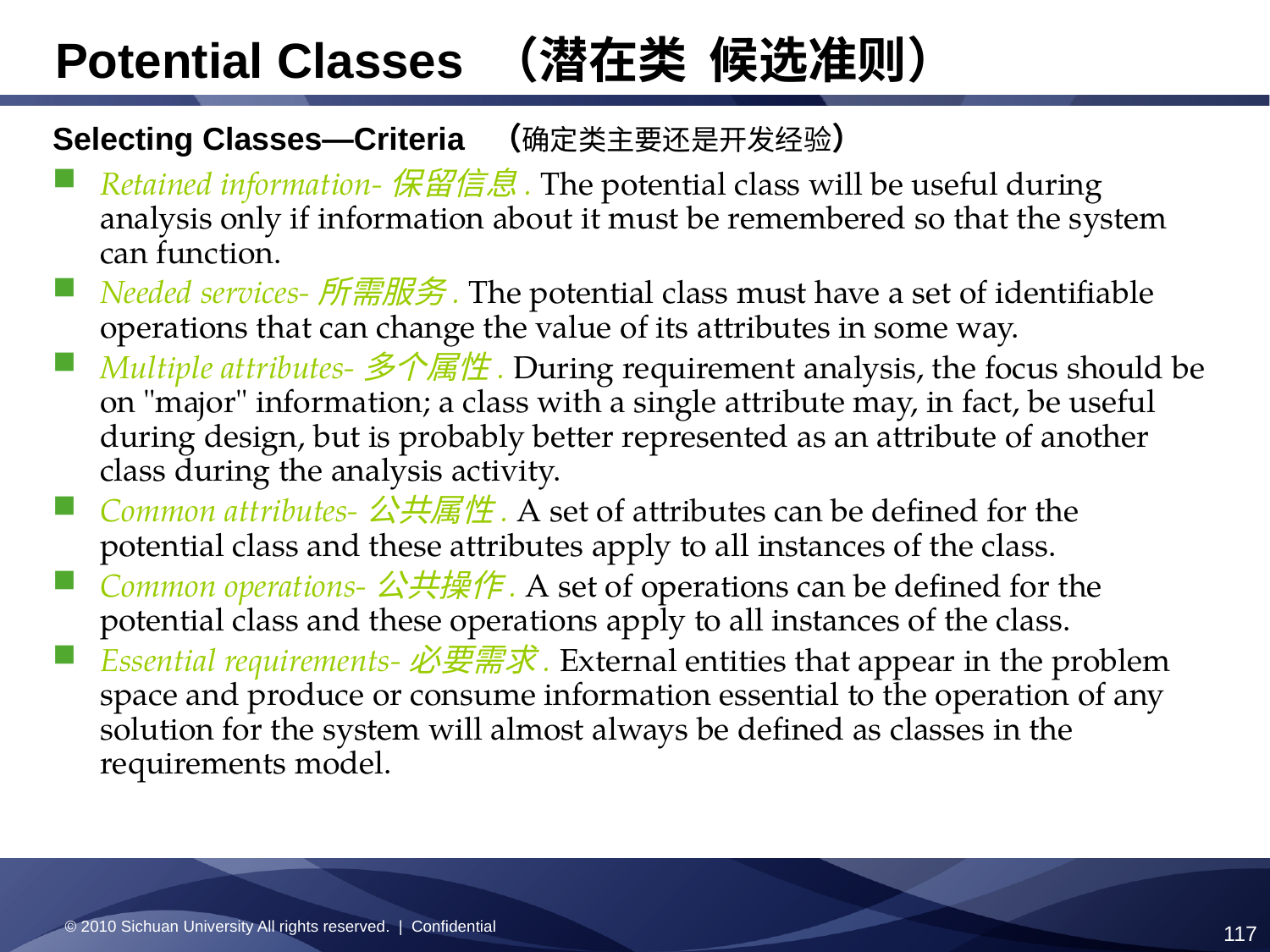

# Potential Classes （潜在类  候选准则）
Selecting Classes—Criteria  （确定类主要还是开发经验）
Retained information-保留信息. The potential class will be useful during analysis only if information about it must be remembered so that the system can function.
Needed services-所需服务. The potential class must have a set of identifiable operations that can change the value of its attributes in some way.
Multiple attributes-多个属性. During requirement analysis, the focus should be on "major" information; a class with a single attribute may, in fact, be useful during design, but is probably better represented as an attribute of another class during the analysis activity.
Common attributes-公共属性. A set of attributes can be defined for the potential class and these attributes apply to all instances of the class.
Common operations-公共操作. A set of operations can be defined for the potential class and these operations apply to all instances of the class.
Essential requirements-必要需求. External entities that appear in the problem space and produce or consume information essential to the operation of any solution for the system will almost always be defined as classes in the requirements model.
© 2010 Sichuan University All rights reserved.  |  Confidential
117